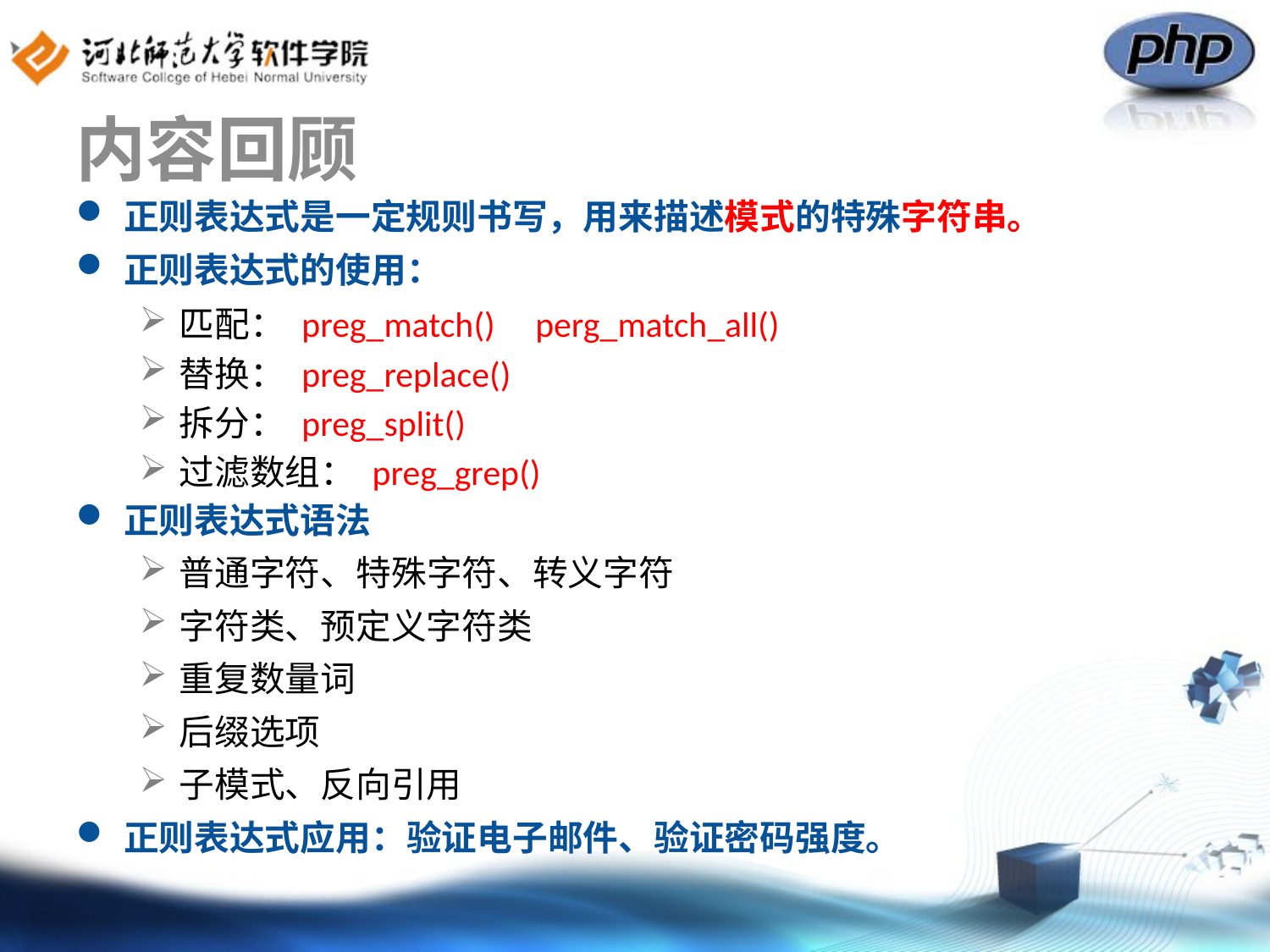

# 内容回顾
正则表达式是一定规则书写，用来描述模式的特殊字符串。
正则表达式的使用：
匹配： preg_match()     perg_match_all()
替换： preg_replace()
拆分： preg_split()
过滤数组： preg_grep()
正则表达式语法
普通字符、特殊字符、转义字符
字符类、预定义字符类
重复数量词
后缀选项
子模式、反向引用
正则表达式应用：验证电子邮件、验证密码强度。